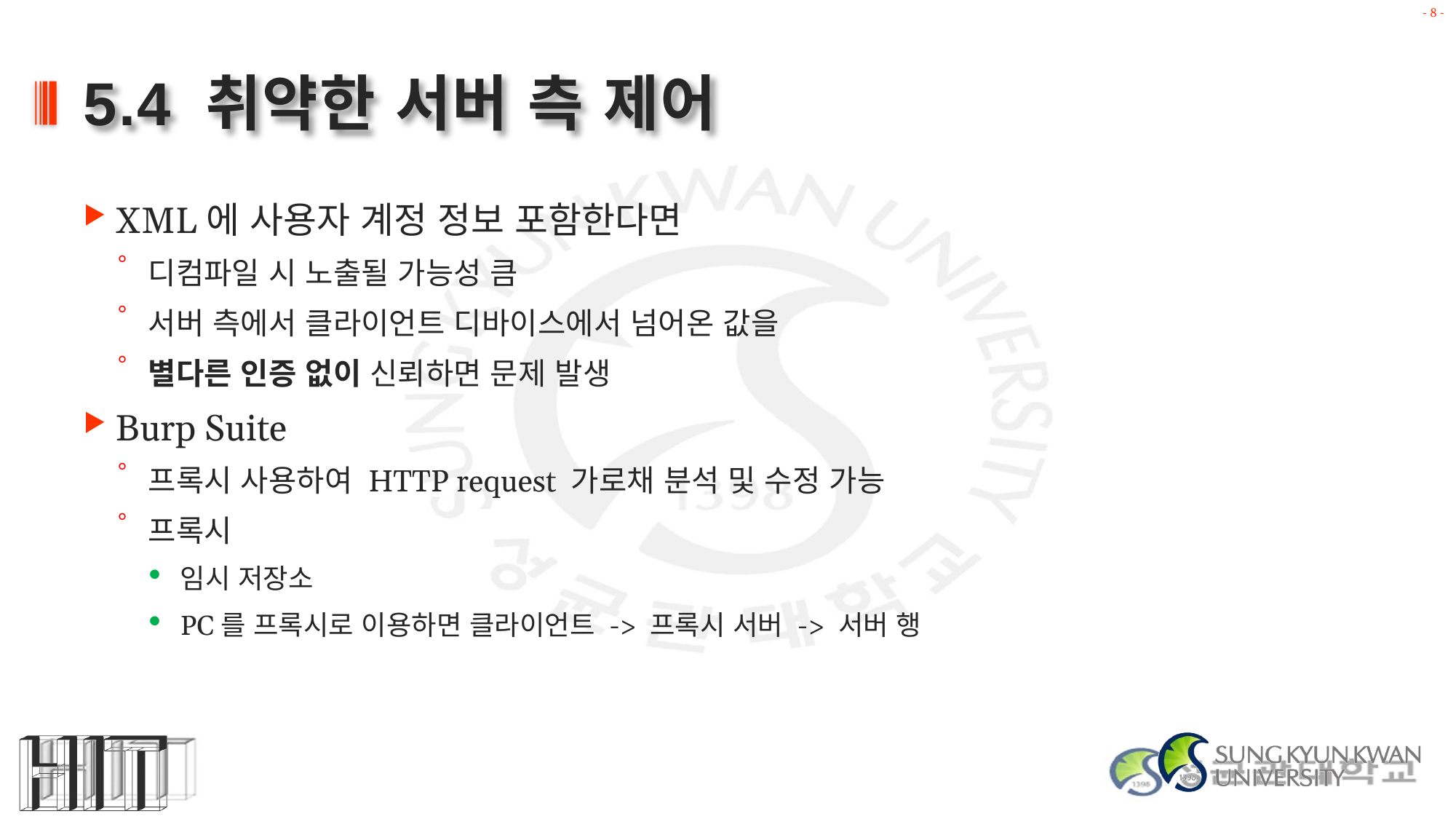

# 5.4 취약한 서버 측 제어
XML에 사용자 계정 정보 포함한다면
디컴파일 시 노출될 가능성 큼
서버 측에서 클라이언트 디바이스에서 넘어온 값을
별다른 인증 없이 신뢰하면 문제 발생
Burp Suite
프록시 사용하여 HTTP request 가로채 분석 및 수정 가능
프록시
임시 저장소
PC를 프록시로 이용하면 클라이언트 -> 프록시 서버 -> 서버 행